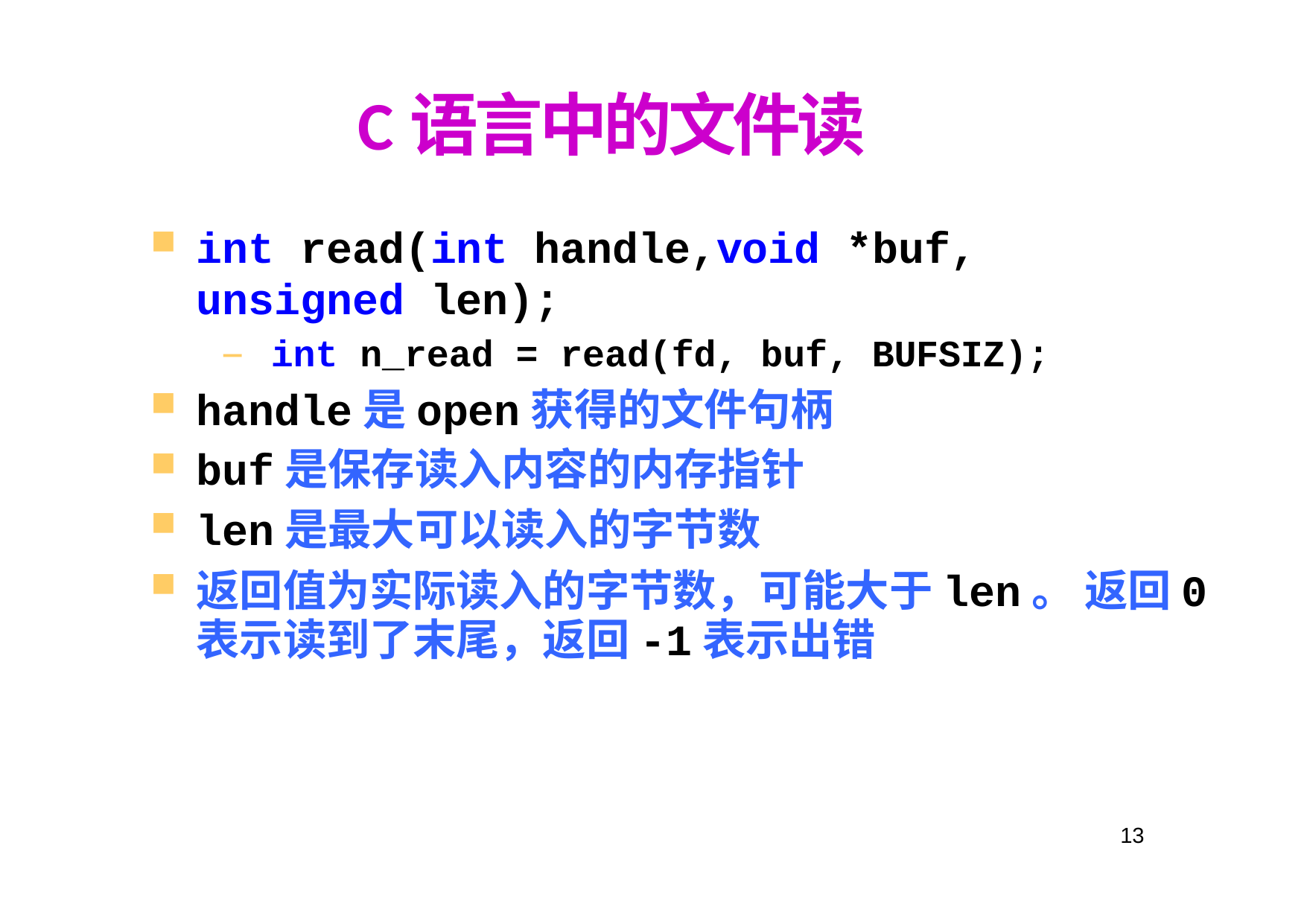

# C语言中的文件读
int read(int handle,void *buf,      unsigned len);
– int n_read = read(fd, buf, BUFSIZ);
handle是open获得的文件句柄
buf是保存读入内容的内存指针
len是最大可以读入的字节数
返回值为实际读入的字节数，可能大于len。 返回0表示读到了末尾，返回-1表示出错
13